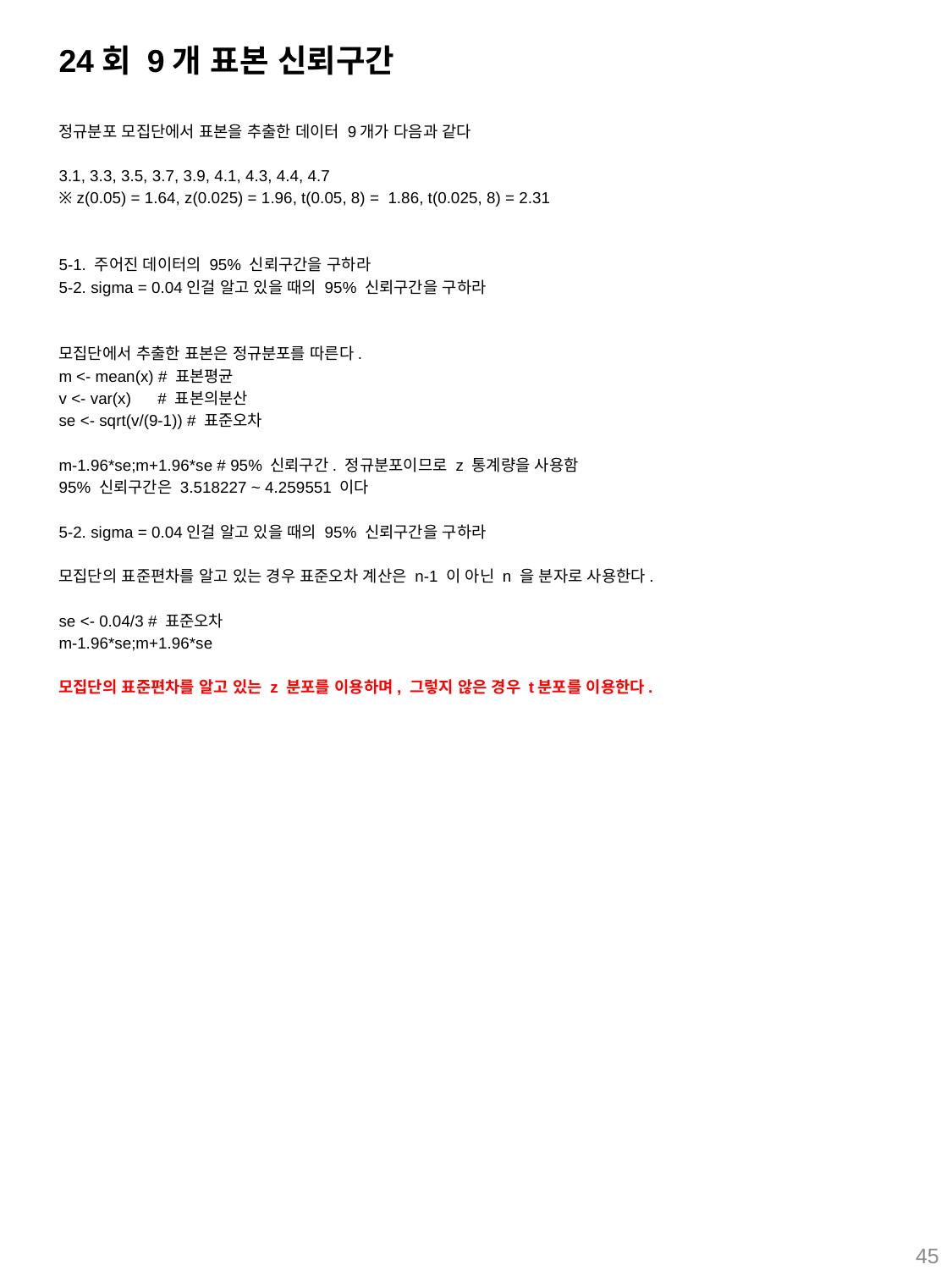

# 24회 9개 표본 신뢰구간
정규분포 모집단에서 표본을 추출한 데이터 9개가 다음과 같다

3.1, 3.3, 3.5, 3.7, 3.9, 4.1, 4.3, 4.4, 4.7
※ z(0.05) = 1.64, z(0.025) = 1.96, t(0.05, 8) =  1.86, t(0.025, 8) = 2.31

5-1. 주어진 데이터의 95% 신뢰구간을 구하라
5-2. sigma = 0.04인걸 알고 있을 때의 95% 신뢰구간을 구하라

모집단에서 추출한 표본은 정규분포를 따른다.
m <- mean(x) # 표본평균
v <- var(x)      # 표본의분산
se <- sqrt(v/(9-1)) # 표준오차

m-1.96*se;m+1.96*se # 95% 신뢰구간. 정규분포이므로 z 통계량을 사용함
95% 신뢰구간은 3.518227 ~ 4.259551 이다

5-2. sigma = 0.04인걸 알고 있을 때의 95% 신뢰구간을 구하라

모집단의 표준편차를 알고 있는 경우 표준오차 계산은 n-1 이 아닌 n 을 분자로 사용한다.

se <- 0.04/3 # 표준오차
m-1.96*se;m+1.96*se

모집단의 표준편차를 알고 있는 z 분포를 이용하며, 그렇지 않은 경우 t분포를 이용한다.

45